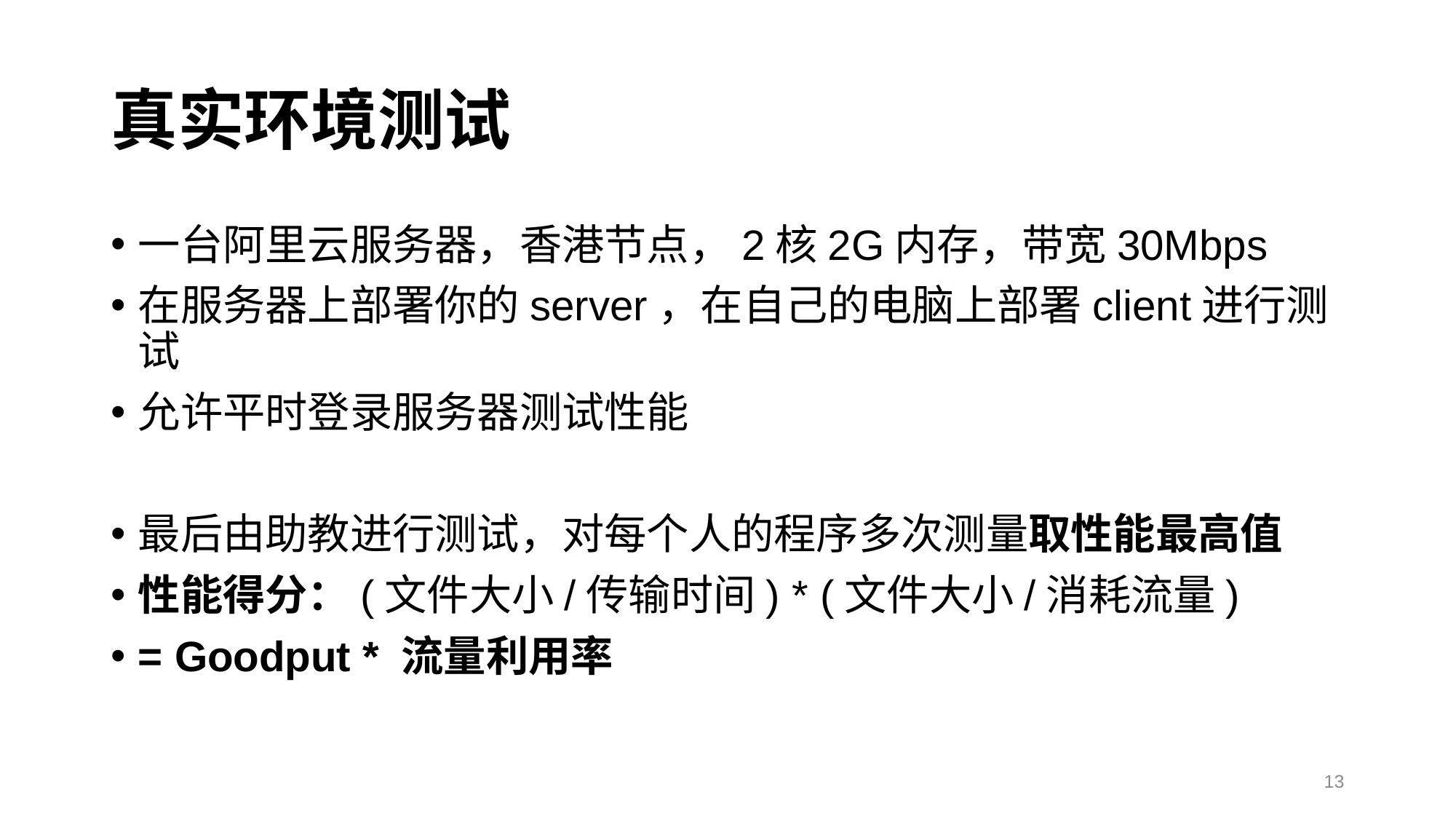

# 真实环境测试
一台阿里云服务器，香港节点，2核2G内存，带宽30Mbps
在服务器上部署你的server，在自己的电脑上部署client进行测试
允许平时登录服务器测试性能

最后由助教进行测试，对每个人的程序多次测量取性能最高值
性能得分：(文件大小/传输时间) * (文件大小/消耗流量)
= Goodput * 流量利用率
13